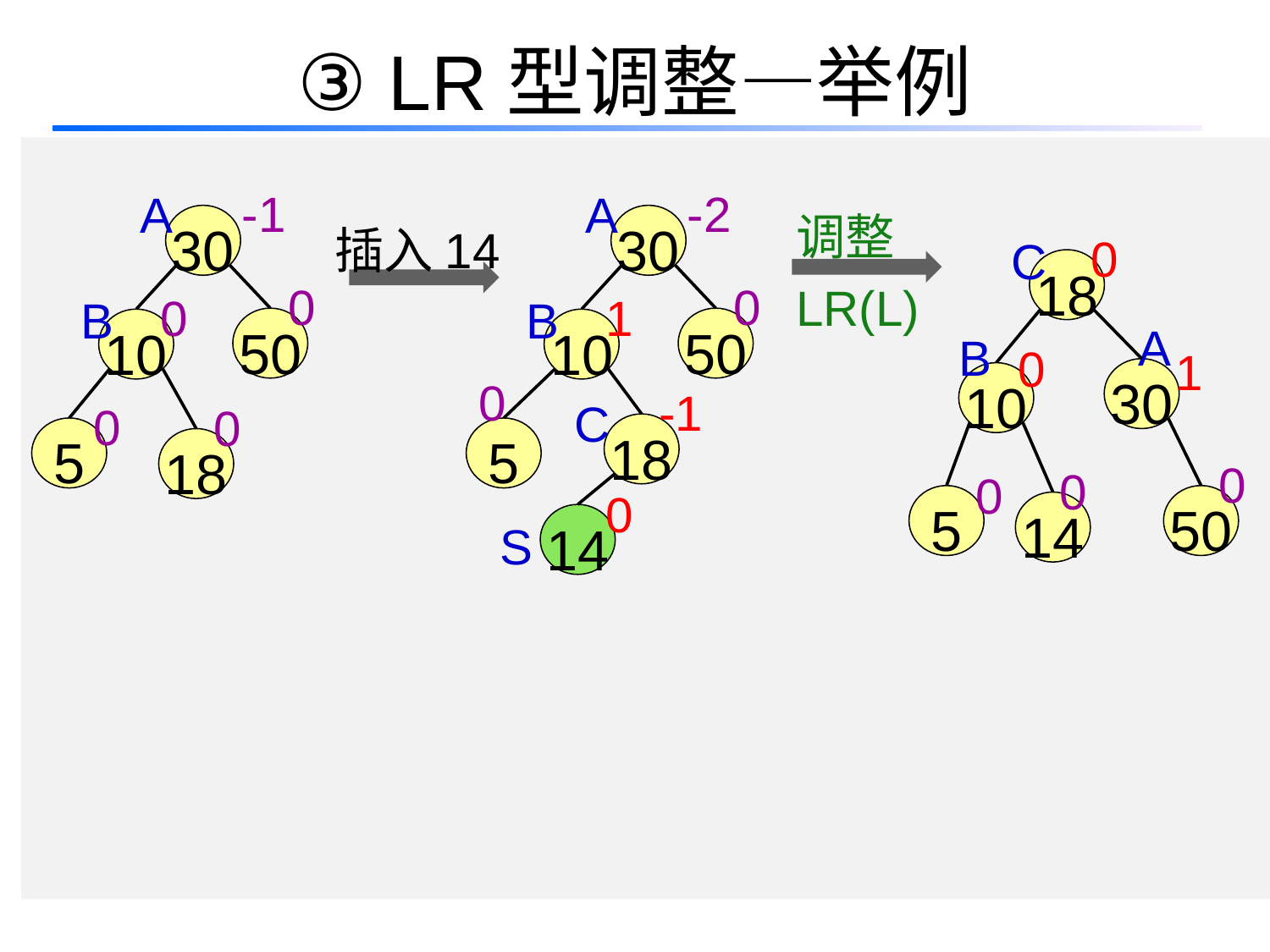

# ③ LR型调整—举例

-1
-2
A
A
调整
LR(L)
插入14
30
30
0
C
18

0
0

0
1
B
B
A
B
50
50
10
10
0
1
0
30
-1
10
C
0
0
18
5
5
18
0
0
0
0
5
50
14
S
14